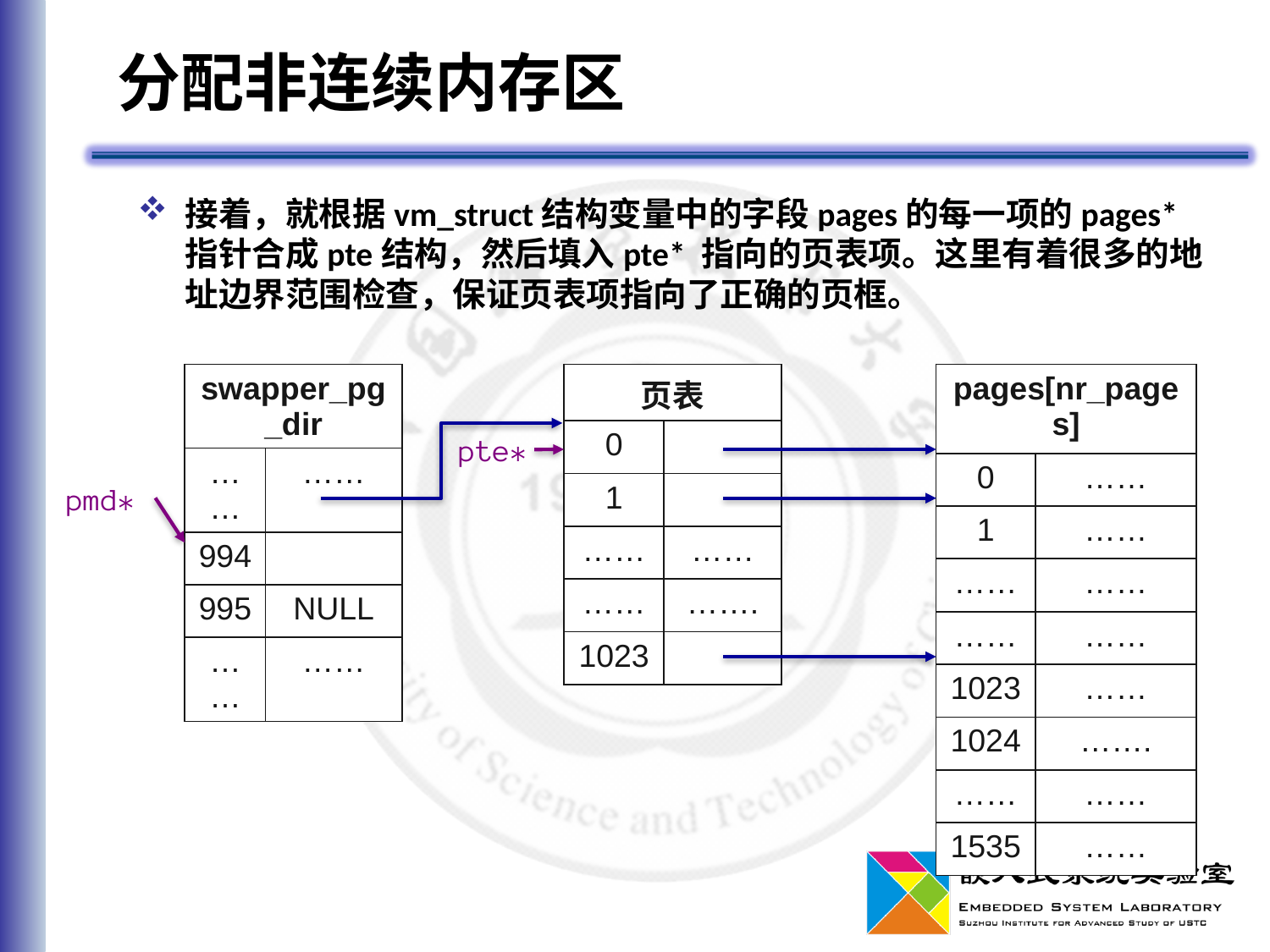

# 分配非连续内存区
接着，就根据vm_struct结构变量中的字段pages的每一项的pages*指针合成pte结构，然后填入pte* 指向的页表项。这里有着很多的地址边界范围检查，保证页表项指向了正确的页框。
| swapper\_pg\_dir |  |
| --- | --- |
| …… | …… |
| 994 |  |
| 995 | NULL |
| …… | …… |
| 页表 |  |
| --- | --- |
| 0 |  |
| 1 |  |
| …… | …… |
| …… | ……. |
| 1023 |  |
| pages[nr\_pages] |  |
| --- | --- |
| 0 | …… |
| 1 | …… |
| …… | …… |
| …… | …… |
| 1023 | …… |
| 1024 | ……. |
| …… | …… |
| 1535 | …… |
pte*
pmd*